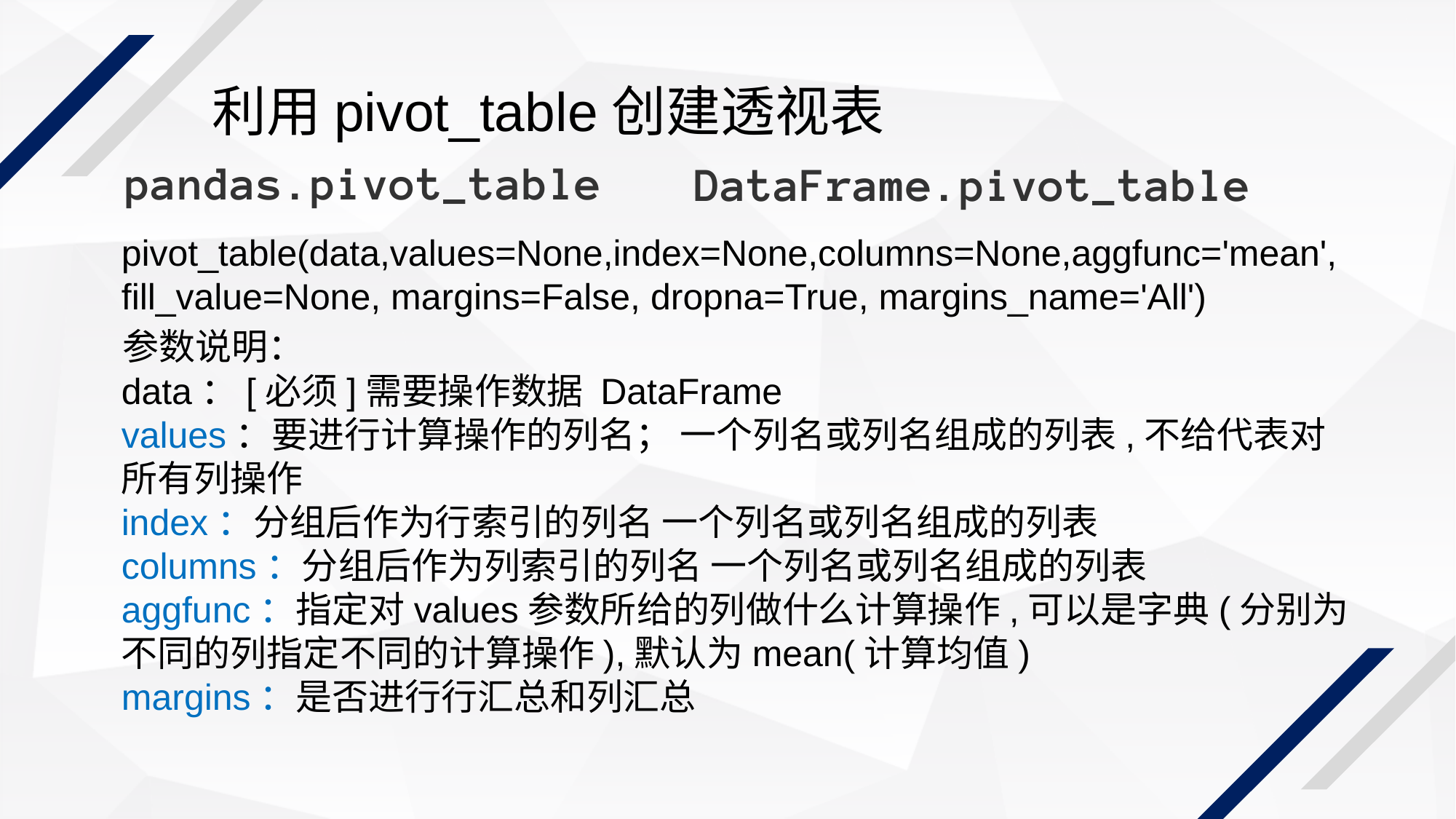

利用pivot_table创建透视表
pandas.pivot_table
DataFrame.pivot_table
pivot_table(data,values=None,index=None,columns=None,aggfunc='mean', fill_value=None, margins=False, dropna=True, margins_name='All')
参数说明：
data：[必须]需要操作数据 DataFrame
values：要进行计算操作的列名； 一个列名或列名组成的列表,不给代表对所有列操作
index：分组后作为行索引的列名 一个列名或列名组成的列表
columns：分组后作为列索引的列名 一个列名或列名组成的列表
aggfunc：指定对values参数所给的列做什么计算操作,可以是字典(分别为不同的列指定不同的计算操作),默认为mean(计算均值)
margins：是否进行行汇总和列汇总